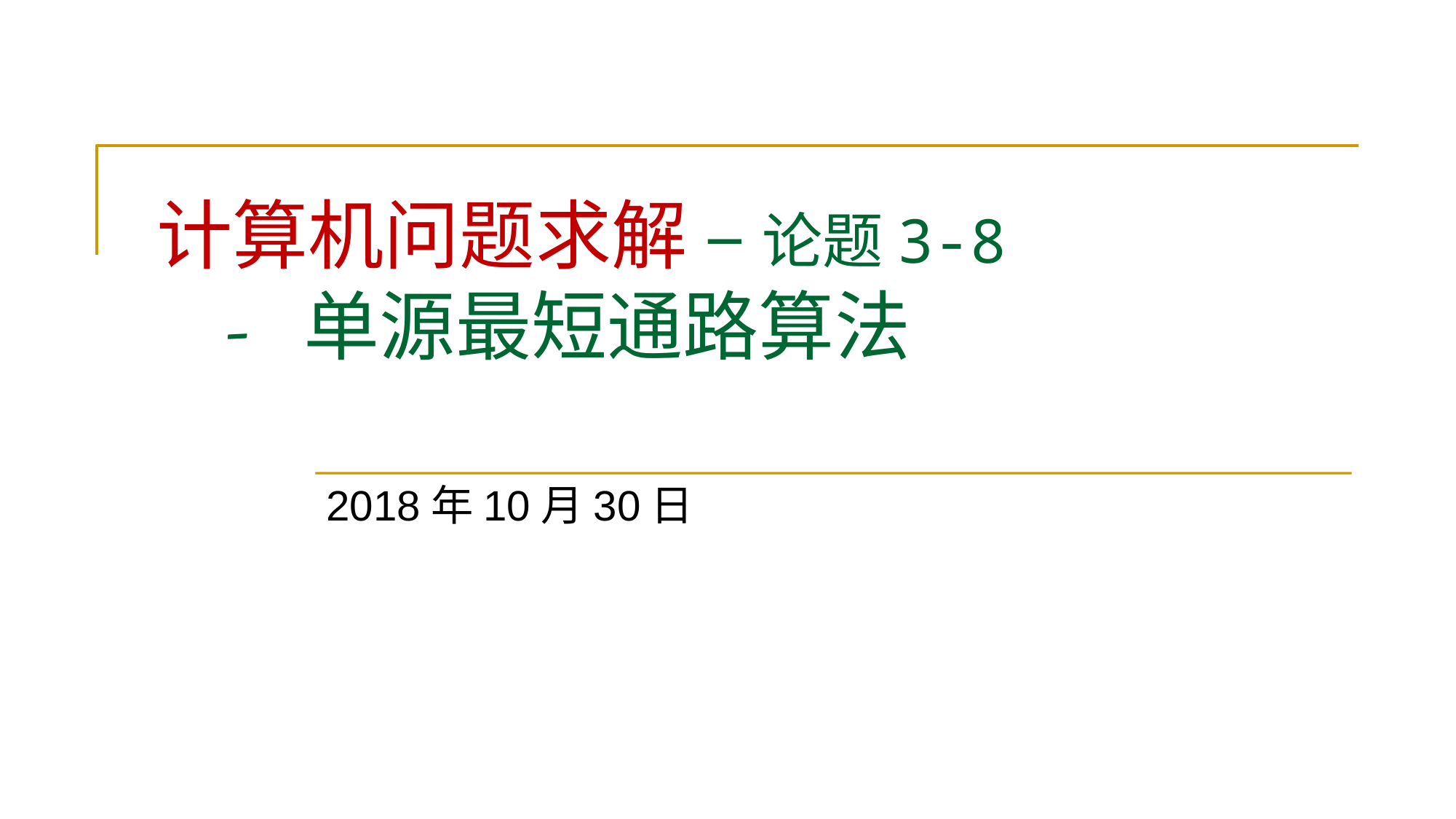

# 计算机问题求解 – 论题3-8 -  单源最短通路算法
2018年10月30日